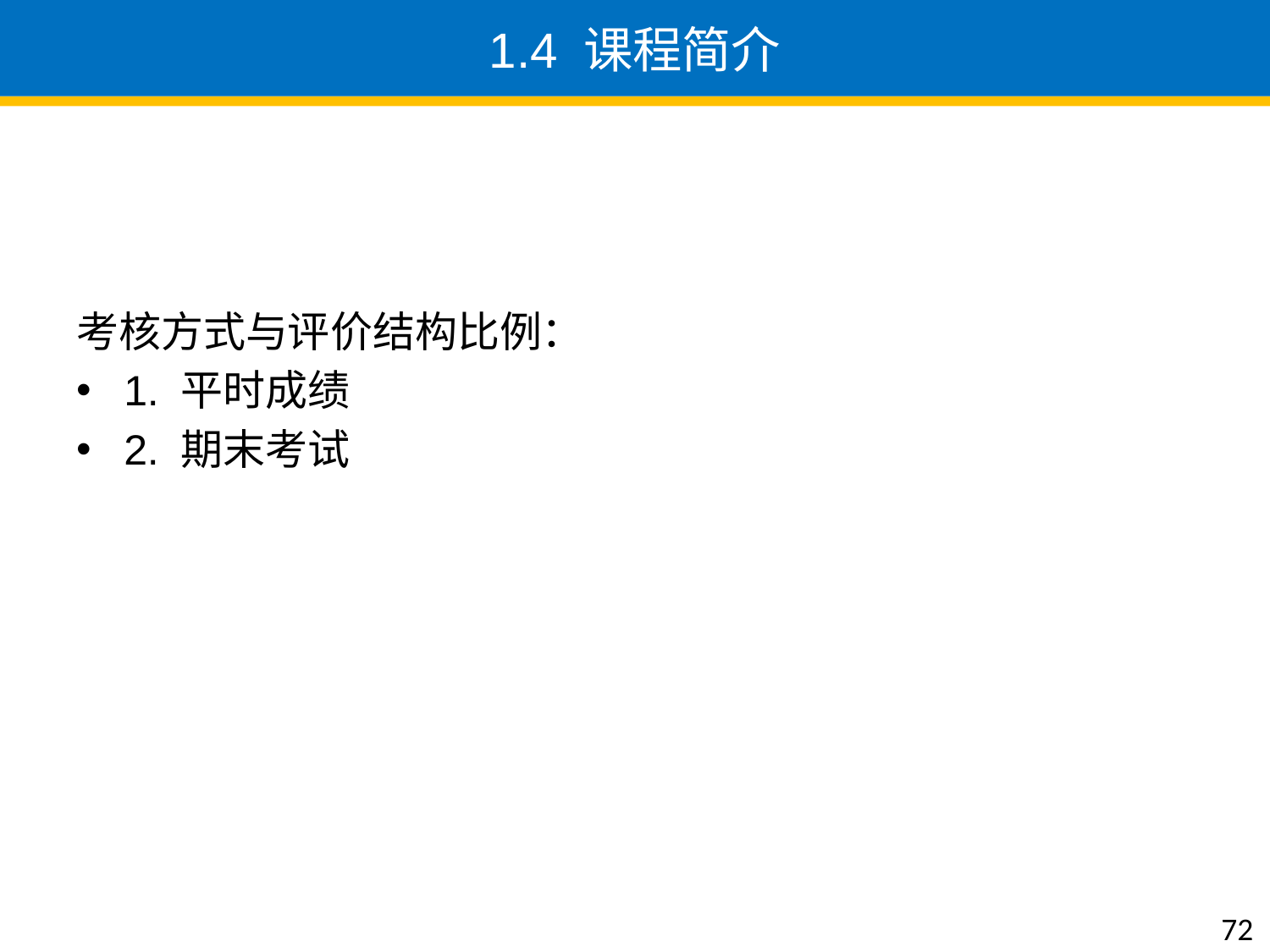

# 1.4 课程简介

考核方式与评价结构比例：
1. 平时成绩
2. 期末考试

72